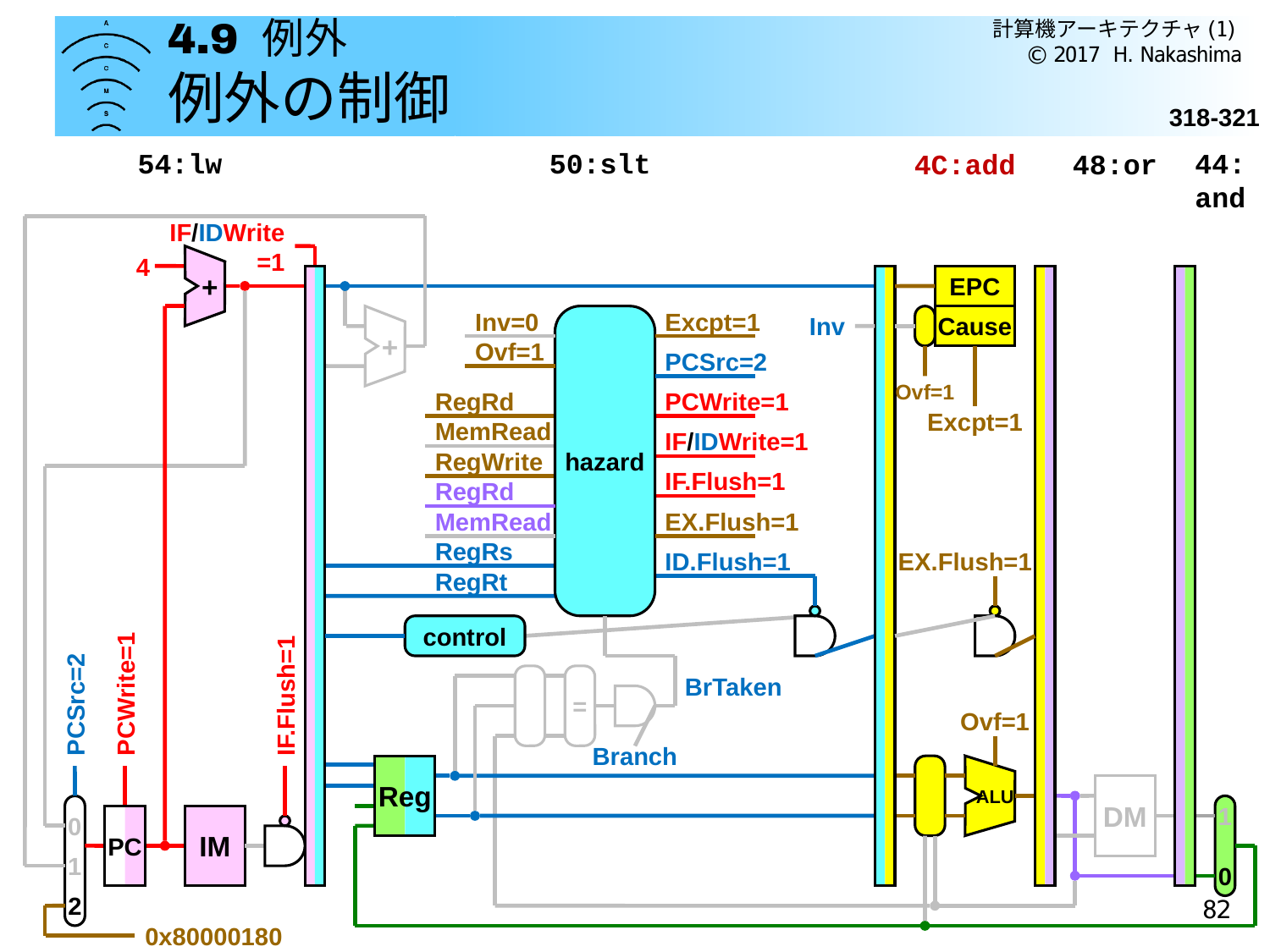

計算機アーキテクチャ(1)  © 2017  H. Nakashima
# 4.9 例外 例外の制御
318-321
54:lw
50:slt
4C:add
44:
and
48:or
IF/IDWrite
=1

+
4

EPC

+

Inv=0
hazard
Excpt=1
Cause
Inv
Ovf=1
PCSrc=2
Ovf=1
RegRd
PCWrite=1
Excpt=1
MemRead
IF/IDWrite=1
RegWrite
IF.Flush=1
RegRd
MemRead
EX.Flush=1
RegRs
ID.Flush=1
EX.Flush=1
RegRt

control

=
BrTaken
PCSrc=2
PCWrite=1
IF.Flush=1

Ovf=1
Branch

Reg

ALU

DM

0
1
2
1

0
PC

IM

82

0x80000180